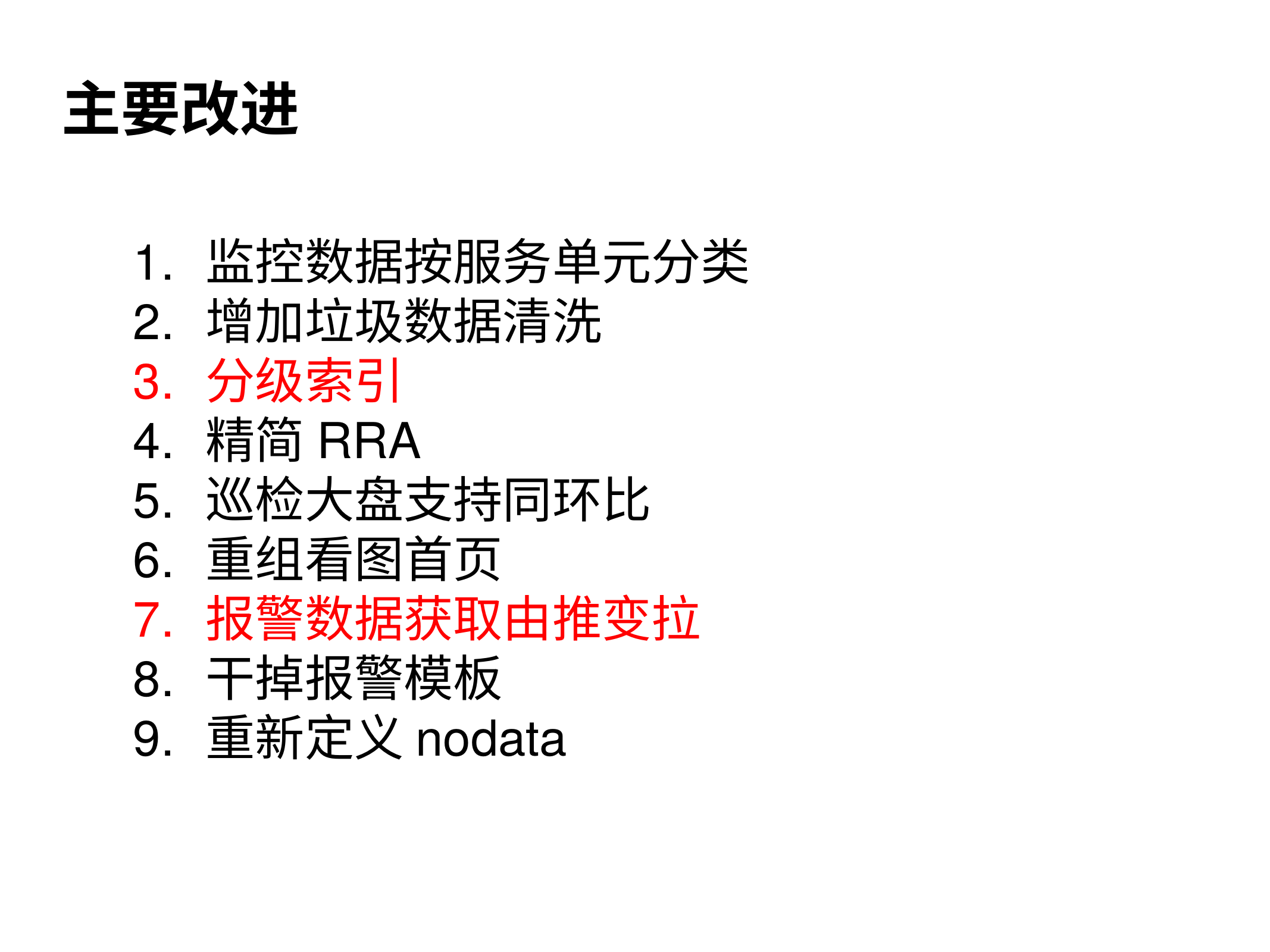

主要改进
监控数据按服务单元分类
增加垃圾数据清洗
分级索引
精简RRA
巡检大盘支持同环比
重组看图首页
报警数据获取由推变拉
干掉报警模板
重新定义nodata